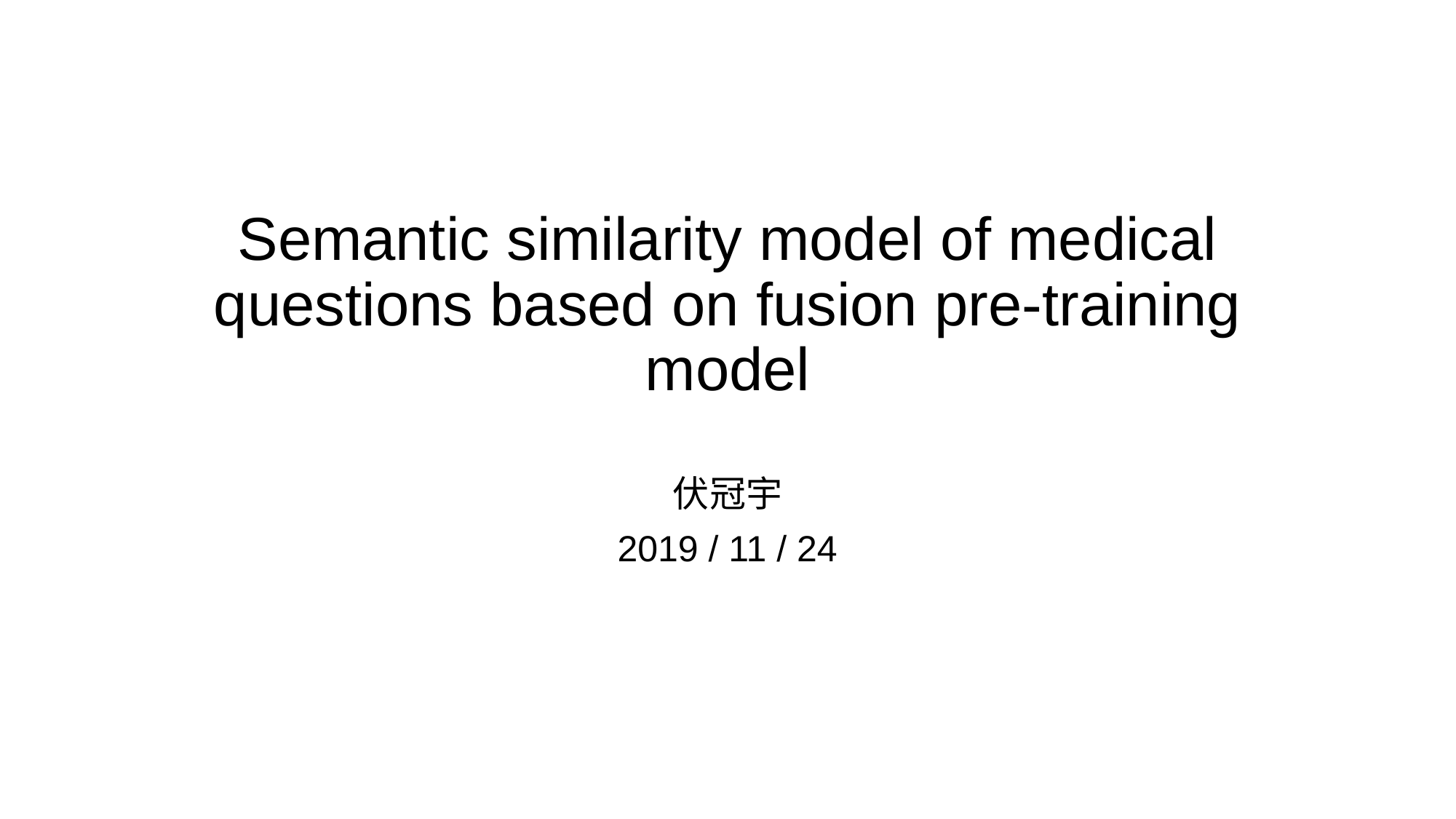

# Semantic similarity model of medical questions based on fusion pre-training model
伏冠宇
2019 / 11 / 24